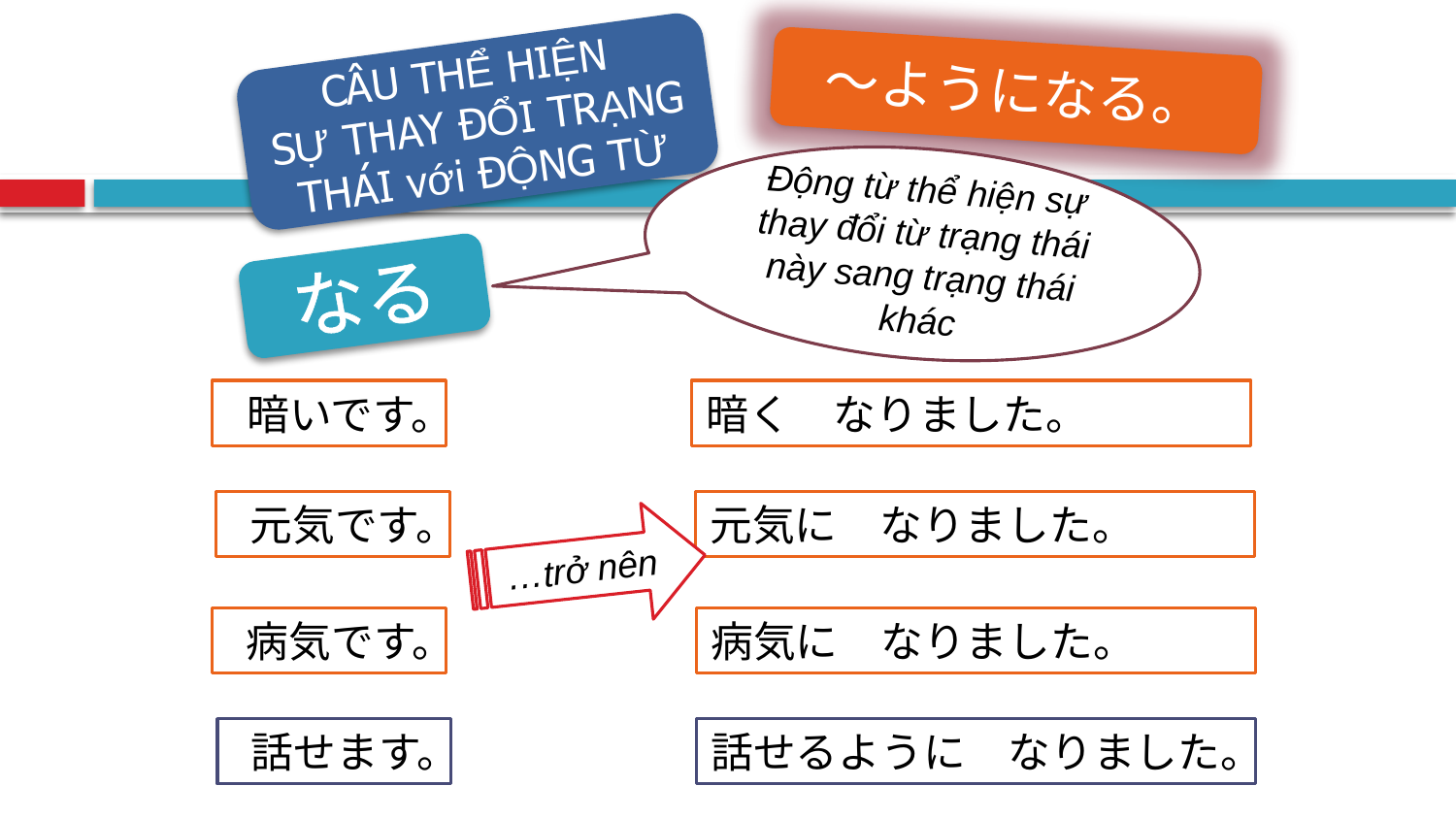

～ようになる。
CÂU THỂ HIỆN
SỰ THAY ĐỔI TRẠNG THÁI với ĐỘNG TỪ
Động từ thể hiện sự thay đổi từ trạng thái này sang trạng thái khác
なる
暗いです。
暗く　なりました。
元気です。
元気に　なりました。
…trở nên
病気です。
病気に　なりました。
話せます。
話せるように　なりました。